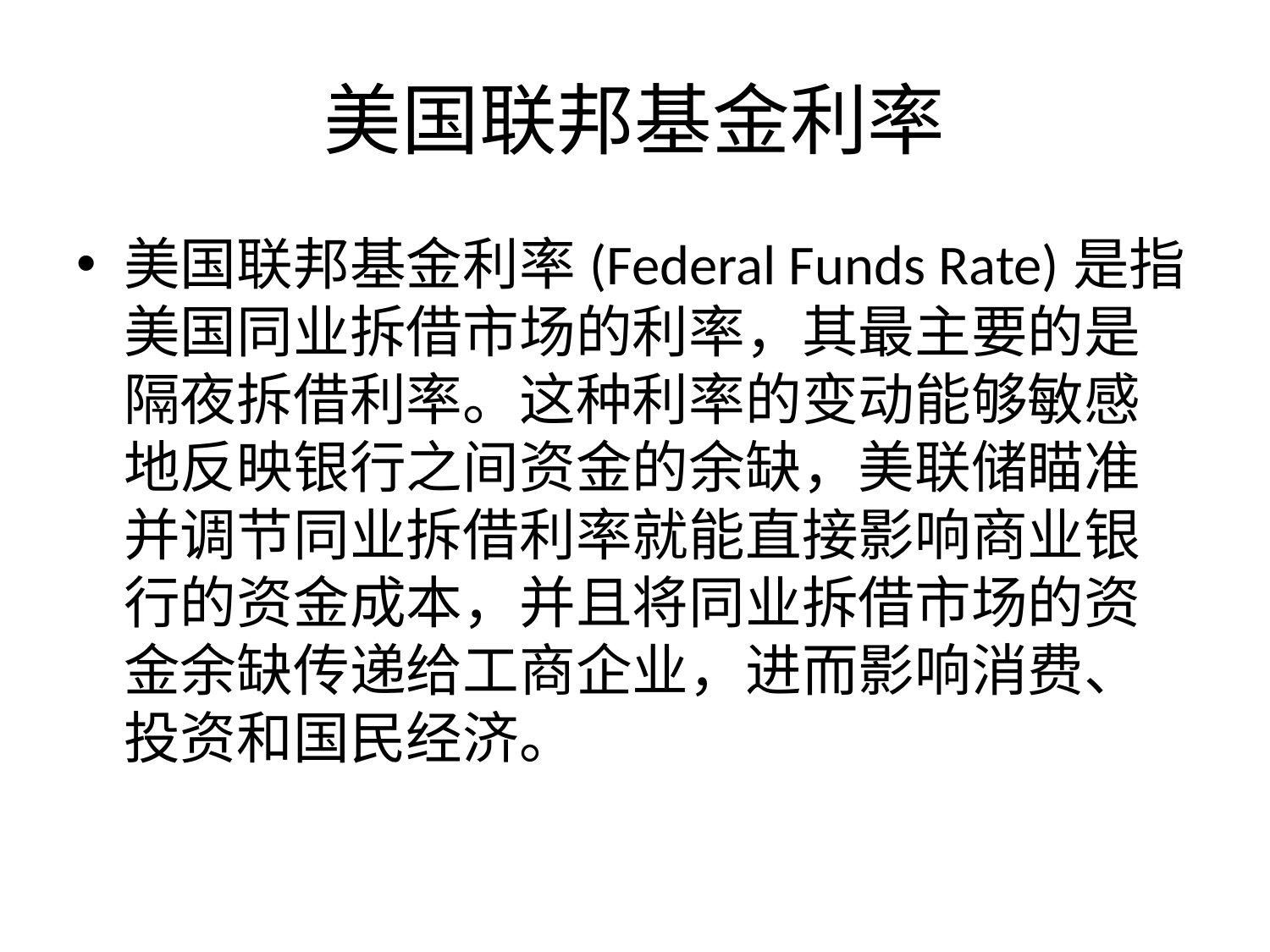

# 美国联邦基金利率
美国联邦基金利率(Federal Funds Rate)是指美国同业拆借市场的利率，其最主要的是隔夜拆借利率。这种利率的变动能够敏感地反映银行之间资金的余缺，美联储瞄准并调节同业拆借利率就能直接影响商业银行的资金成本，并且将同业拆借市场的资金余缺传递给工商企业，进而影响消费、投资和国民经济。